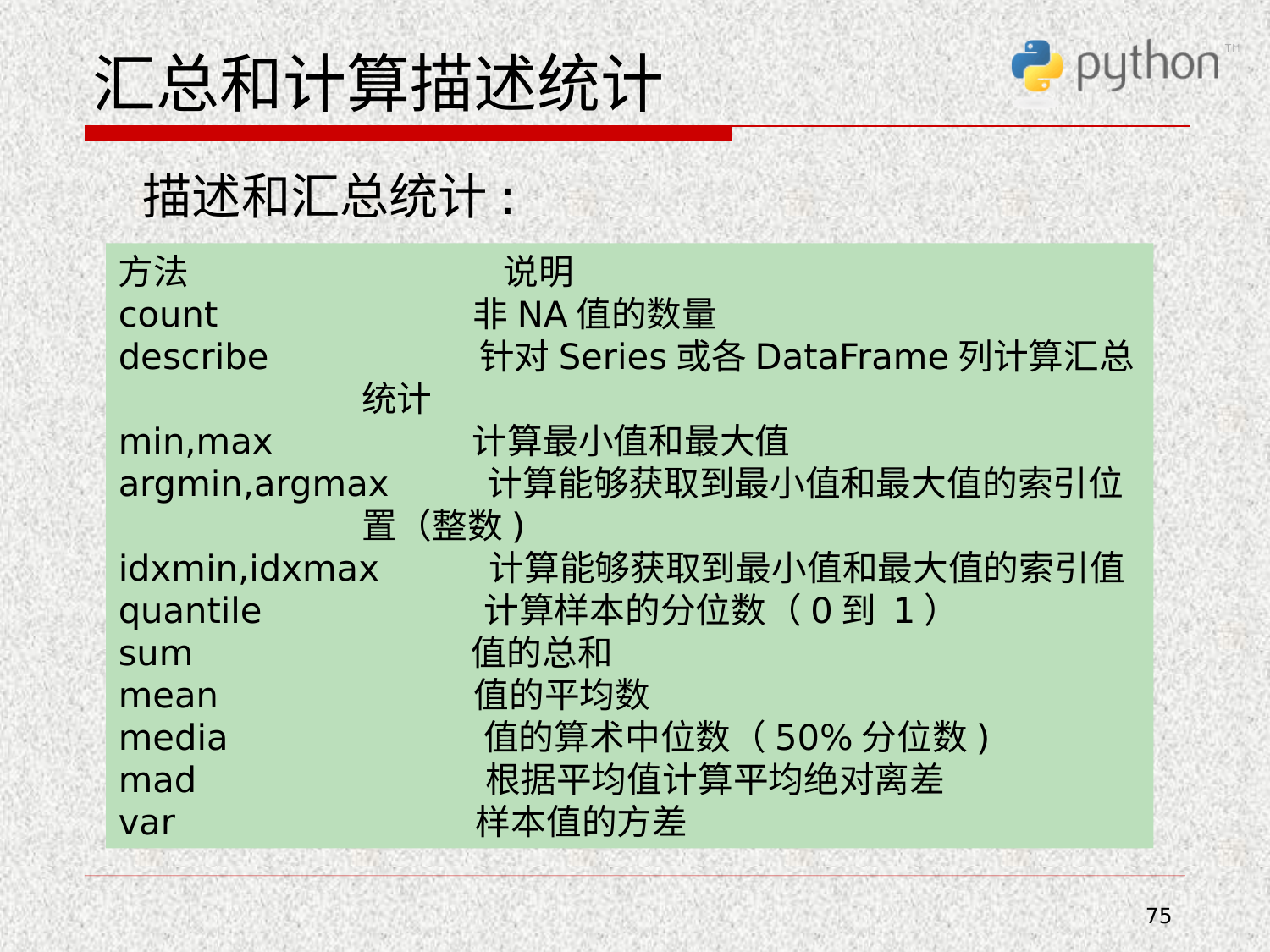

# 汇总和计算描述统计
    描述和汇总统计:

方法	                                 说明
count                      非NA值的数量
describe                  针对Series或各DataFrame列计算汇总
                              统计
min,max                 计算最小值和最大值
argmin,argmax        计算能够获取到最小值和最大值的索引位
                              置（整数)
idxmin,idxmax         计算能够获取到最小值和最大值的索引值
quantile                   计算样本的分位数（0到 1）
sum                        值的总和
mean                      值的平均数
media                      值的算术中位数（50%分位数)
mad                         根据平均值计算平均绝对离差
var                          样本值的方差
75